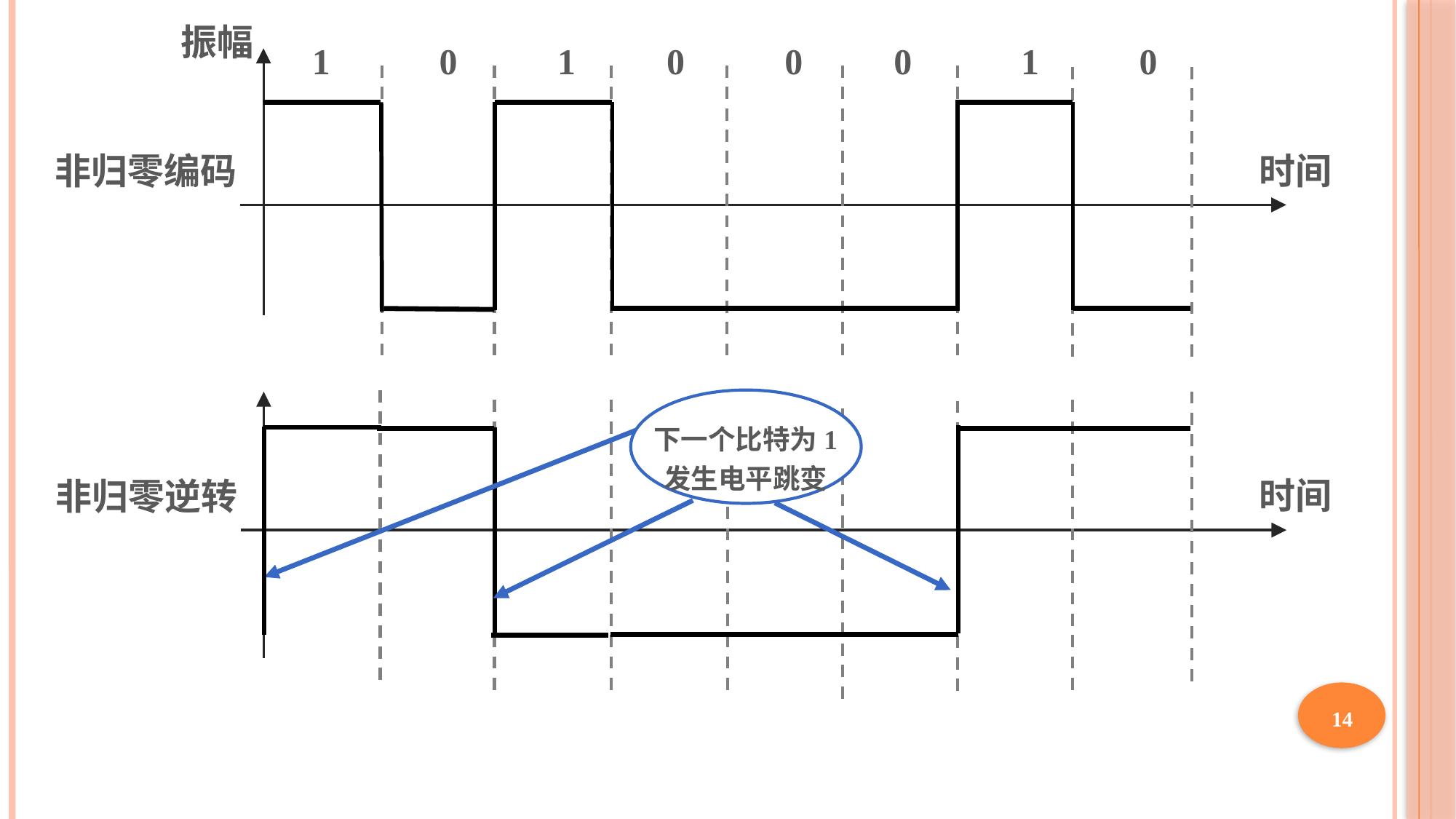

振幅
1            0           1          0           0          0            1           0
非归零编码
 时间

下一个比特为1
发生电平跳变
 时间
非归零逆转
14